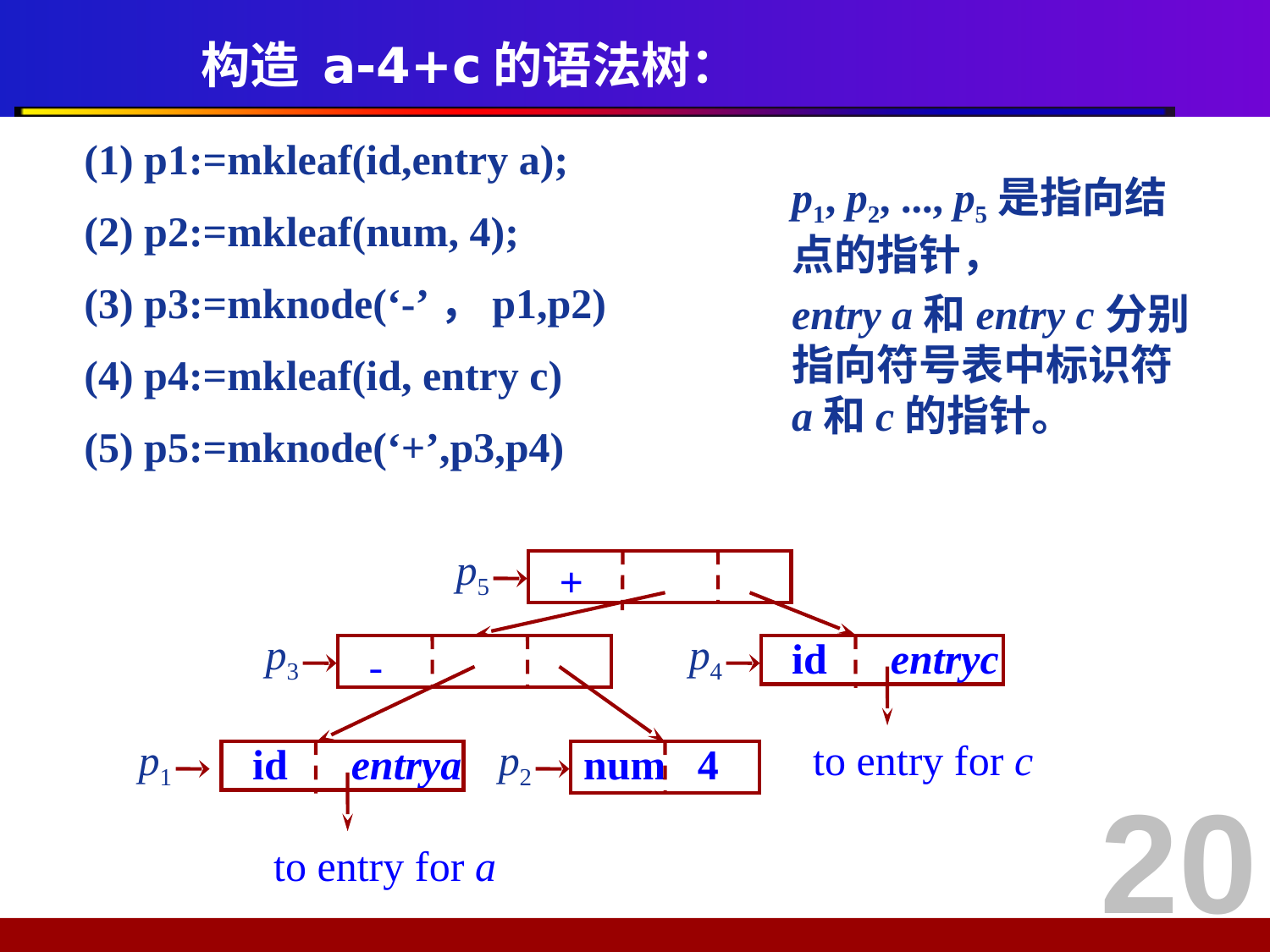

构造 a-4+c的语法树：
(1) p1:=mkleaf(id,entry a);
(2) p2:=mkleaf(num, 4);
(3) p3:=mknode(‘-’，p1,p2)
(4) p4:=mkleaf(id, entry c)
(5) p5:=mknode(‘+’,p3,p4)
  ＋

－

id

指向c的入口
id

num   4

指向a 的入口

p1, p2, ..., p5是指向结点的指针，
entry a和entry c分别指向符号表中标识符a和c的指针。
p5
+

p3
-

p4
id      entryc

  to entry for c

p1
id      entrya

  to entry for a

p2
num   4

20